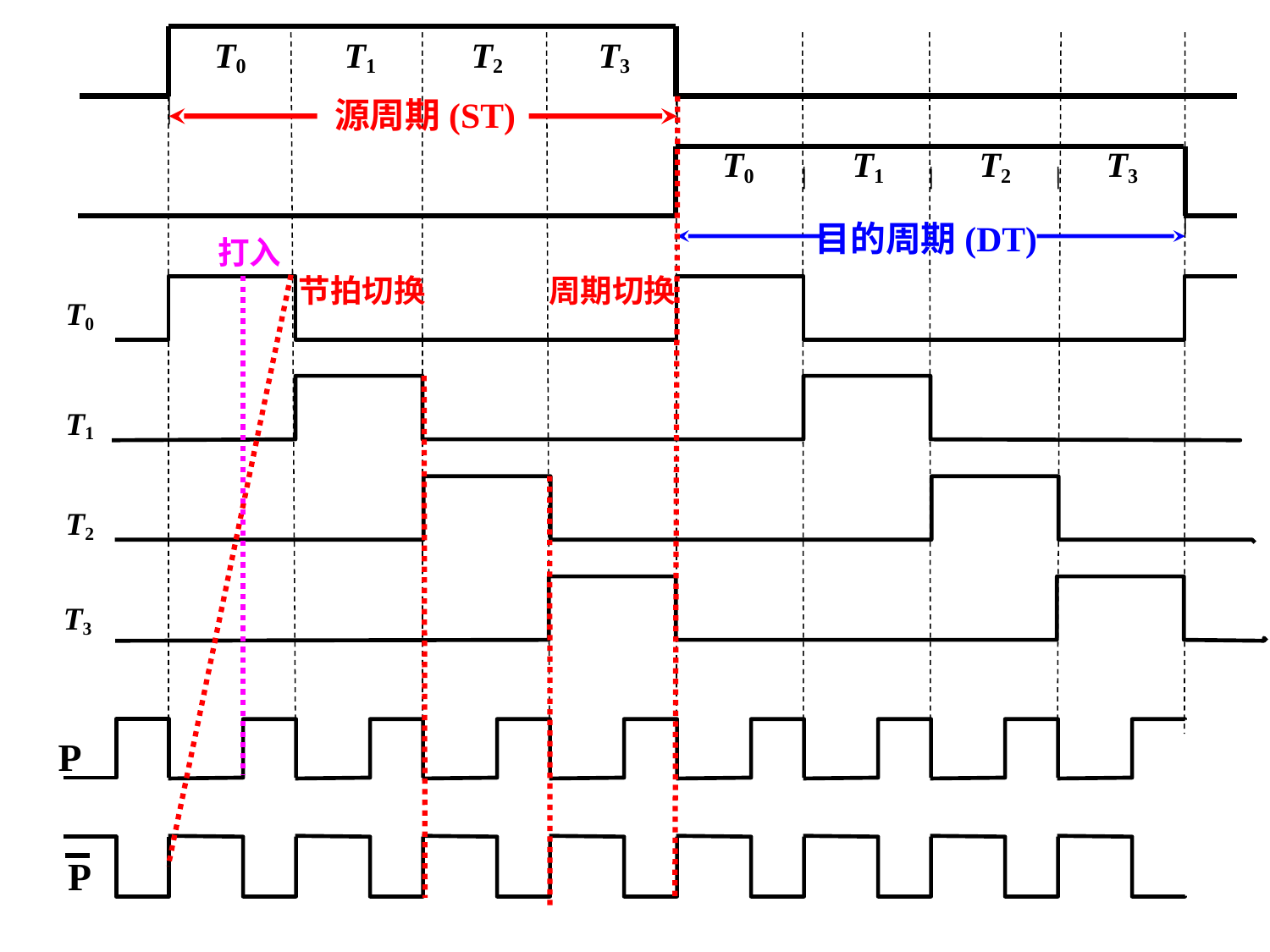

T0
T1
T2
T3

源周期(ST)

T0
T1
T2
T3

目的周期(DT)

打入
节拍切换
周期切换

T0

T1

T2

T3

P

P